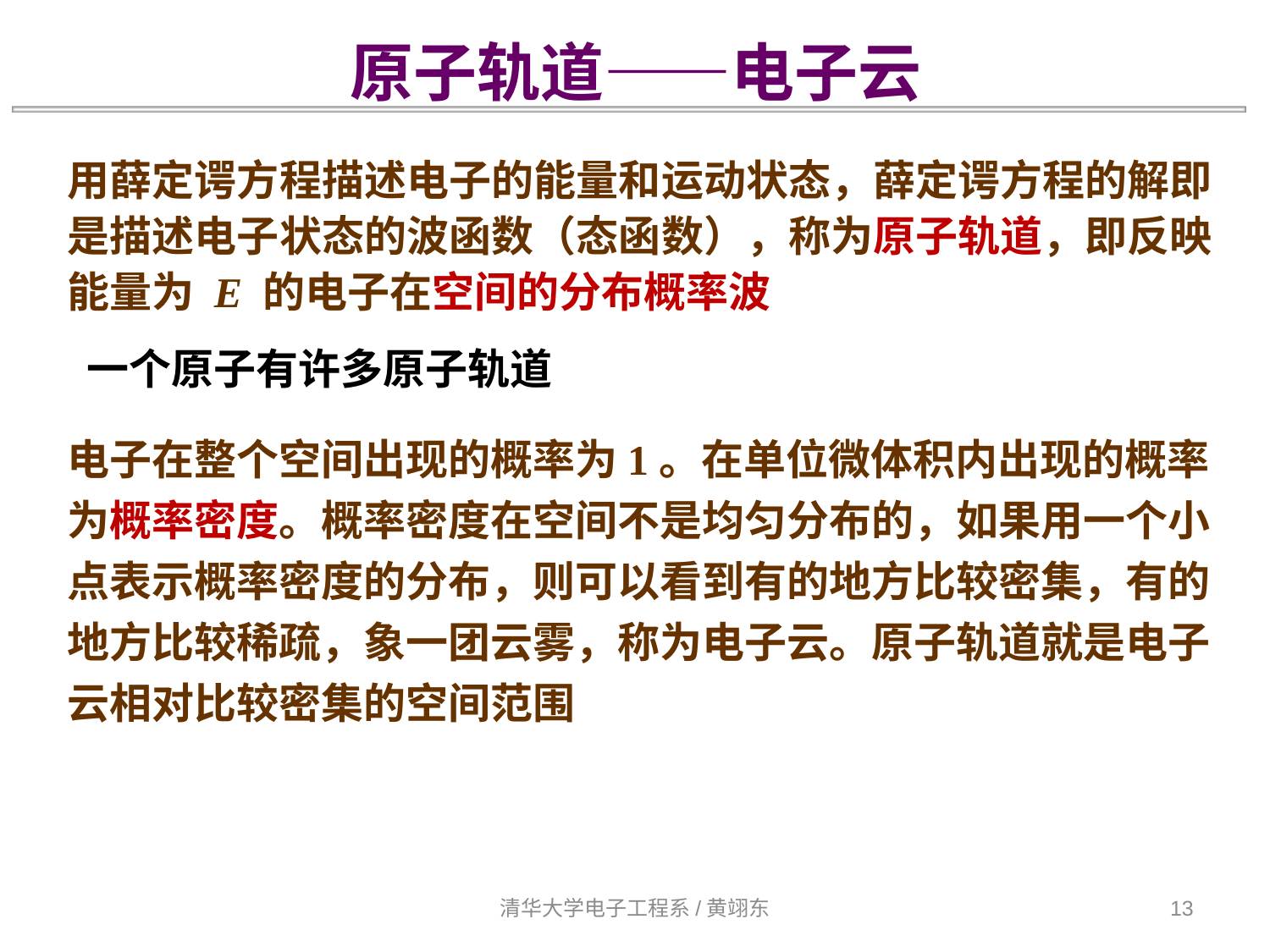

原子轨道——电子云

用薛定谔方程描述电子的能量和运动状态，薛定谔方程的解即是描述电子状态的波函数（态函数），称为原子轨道，即反映能量为 E 的电子在空间的分布概率波
 一个原子有许多原子轨道
电子在整个空间出现的概率为1。在单位微体积内出现的概率为概率密度。概率密度在空间不是均匀分布的，如果用一个小点表示概率密度的分布，则可以看到有的地方比较密集，有的地方比较稀疏，象一团云雾，称为电子云。原子轨道就是电子云相对比较密集的空间范围
清华大学电子工程系/黄翊东
13